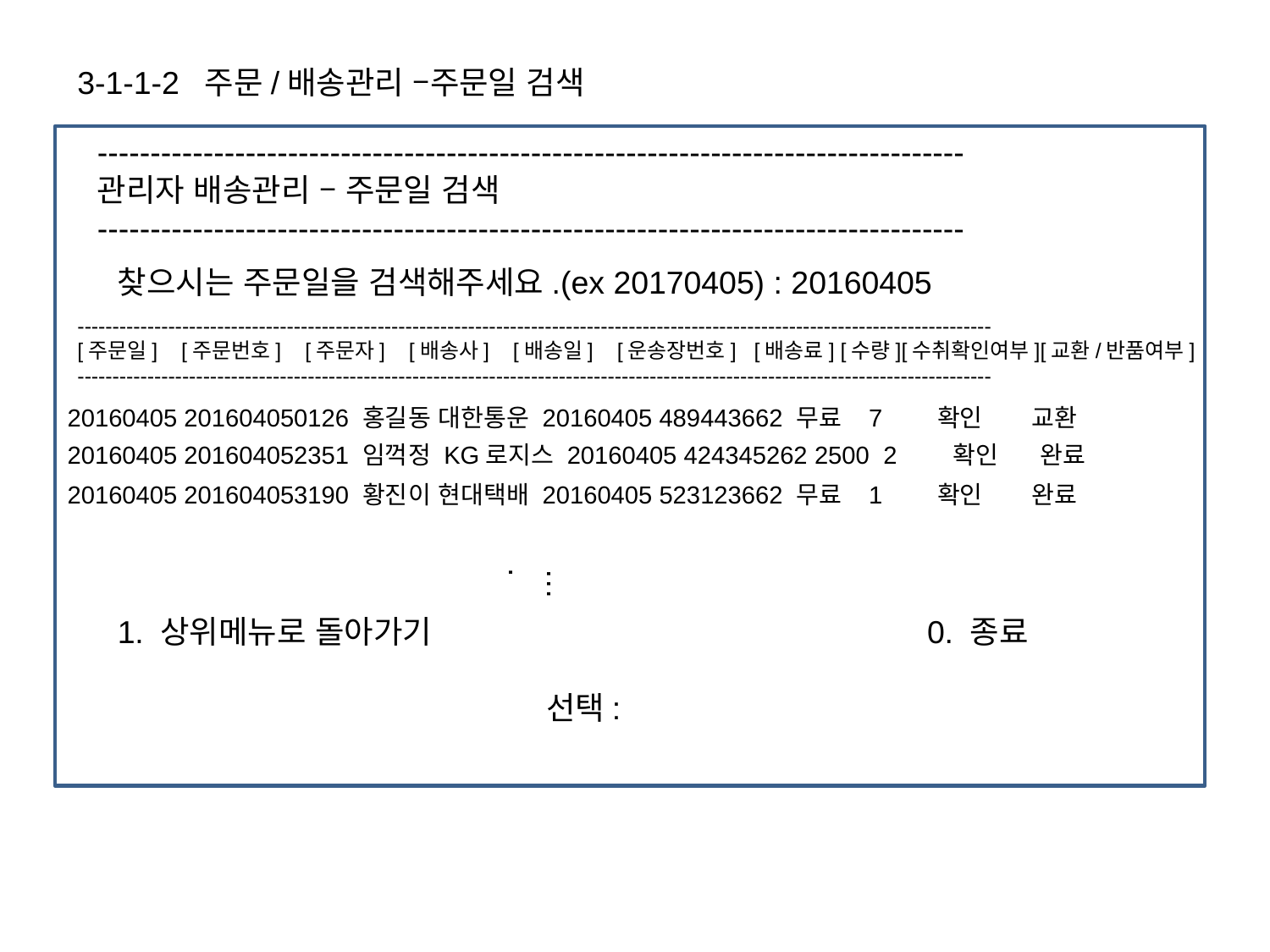

3-1-1-2  주문/배송관리 –주문일 검색

----------------------------------------------------------------------------------	               관리자 배송관리 – 주문일 검색
----------------------------------------------------------------------------------
찾으시는 주문일을 검색해주세요.(ex 20170405) : 20160405
-----------------------------------------------------------------------------------------------------------------------------------
[주문일]    [주문번호]    [주문자]    [배송사]    [배송일]    [운송장번호]   [배송료] [수량][수취확인여부][교환/반품여부]
-----------------------------------------------------------------------------------------------------------------------------------
20160405 201604050126 홍길동 대한통운 20160405 489443662 무료   7       확인       교환
20160405 201604052351 임꺽정 KG로지스 20160405 424345262 2500  2       확인      완료
20160405 201604053190 황진이 현대택배 20160405 523123662 무료   1       확인       완료
….

1. 상위메뉴로 돌아가기				0. 종료

				선택: